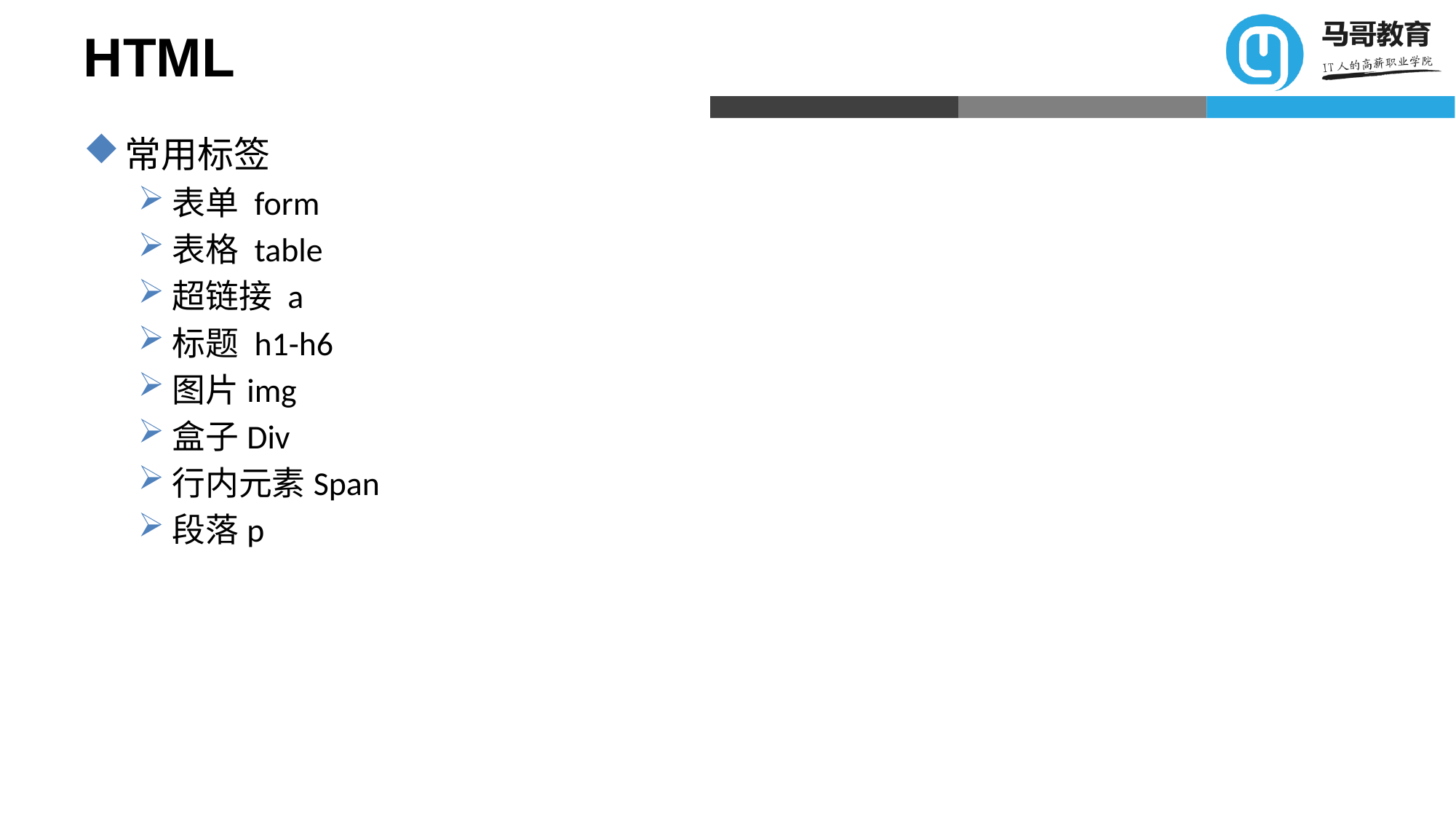

# HTML
常用标签
表单 form
表格 table
超链接 a
标题 h1-h6
图片img
盒子Div
行内元素Span
段落p